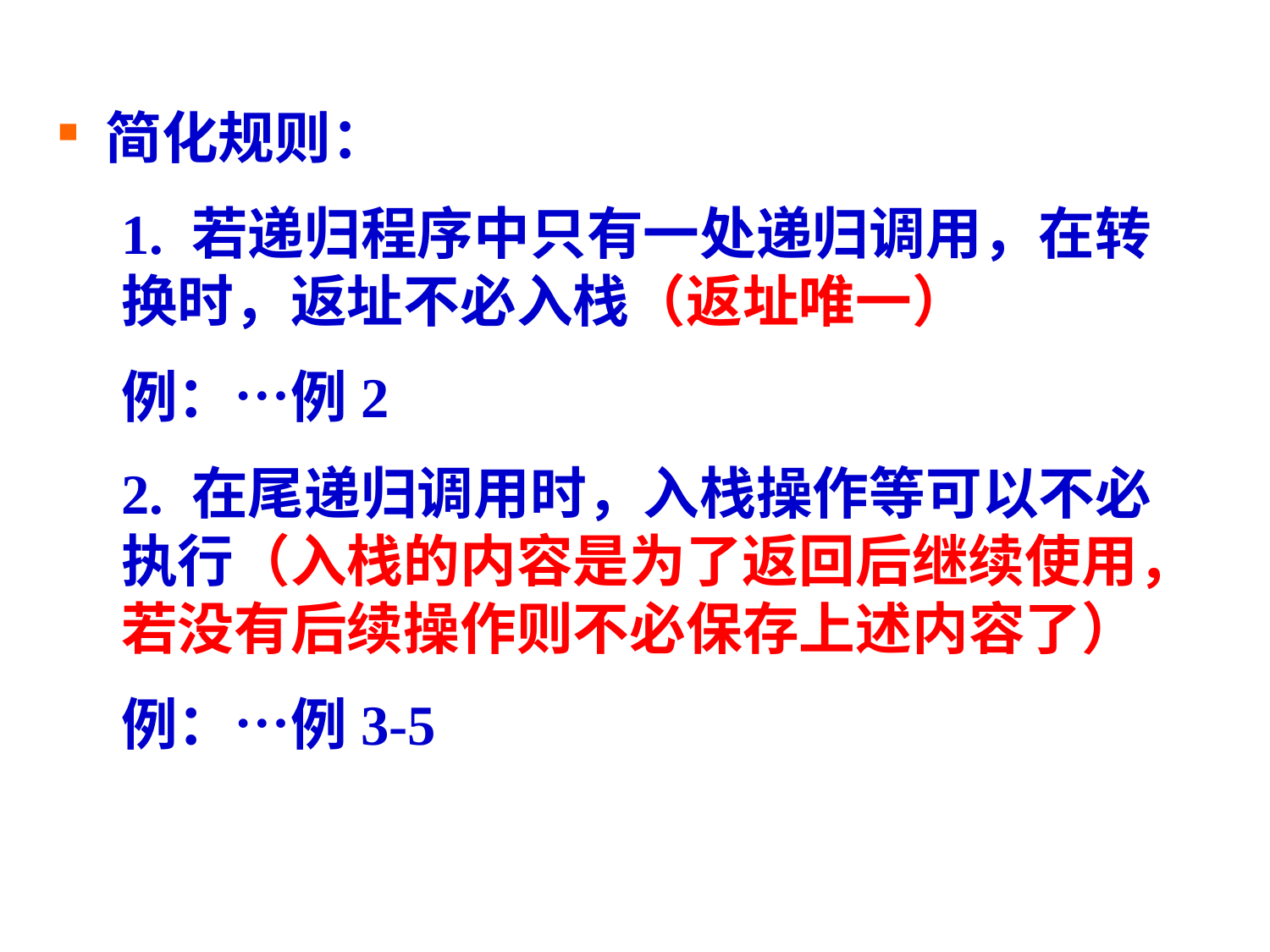

简化规则：
1. 若递归程序中只有一处递归调用，在转换时，返址不必入栈（返址唯一）
例：…例2
2. 在尾递归调用时，入栈操作等可以不必执行（入栈的内容是为了返回后继续使用，若没有后续操作则不必保存上述内容了）
例：…例3-5